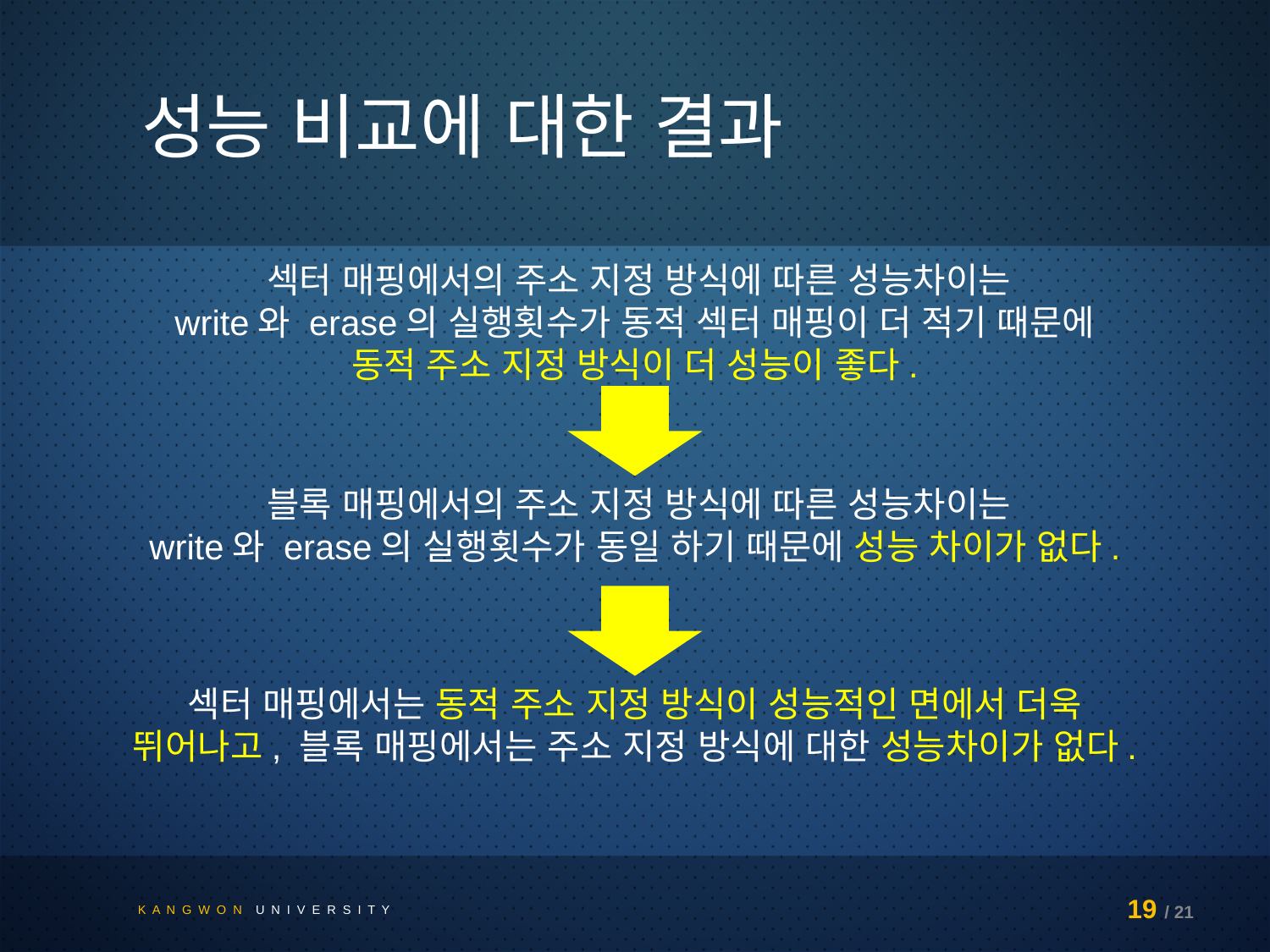

성능 비교에 대한 결과
 섹터 매핑에서의 주소 지정 방식에 따른 성능차이는
write와 erase의 실행횟수가 동적 섹터 매핑이 더 적기 때문에
동적 주소 지정 방식이 더 성능이 좋다.

 블록 매핑에서의 주소 지정 방식에 따른 성능차이는
write와 erase의 실행횟수가 동일 하기 때문에 성능 차이가 없다.

섹터 매핑에서는 동적 주소 지정 방식이 성능적인 면에서 더욱 뛰어나고, 블록 매핑에서는 주소 지정 방식에 대한 성능차이가 없다.

19 / 21
K  A  N  G  W  O  N    U  N  I  V  E  R  S  I  T  Y